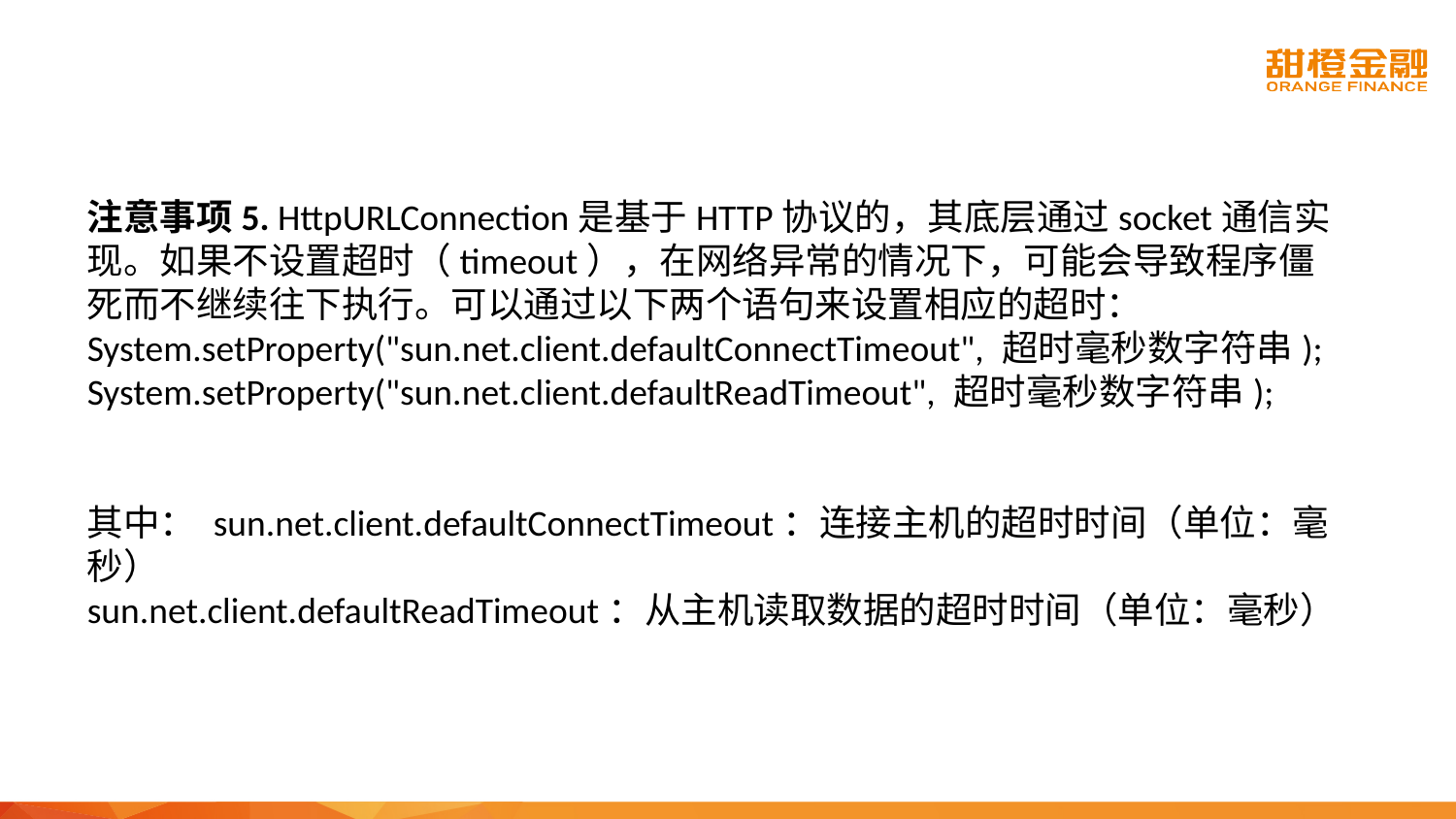

注意事项5. HttpURLConnection是基于HTTP协议的，其底层通过socket通信实现。如果不设置超时（timeout），在网络异常的情况下，可能会导致程序僵死而不继续往下执行。可以通过以下两个语句来设置相应的超时：
System.setProperty("sun.net.client.defaultConnectTimeout", 超时毫秒数字符串);
System.setProperty("sun.net.client.defaultReadTimeout", 超时毫秒数字符串);
其中： sun.net.client.defaultConnectTimeout：连接主机的超时时间（单位：毫秒）
sun.net.client.defaultReadTimeout：从主机读取数据的超时时间（单位：毫秒）